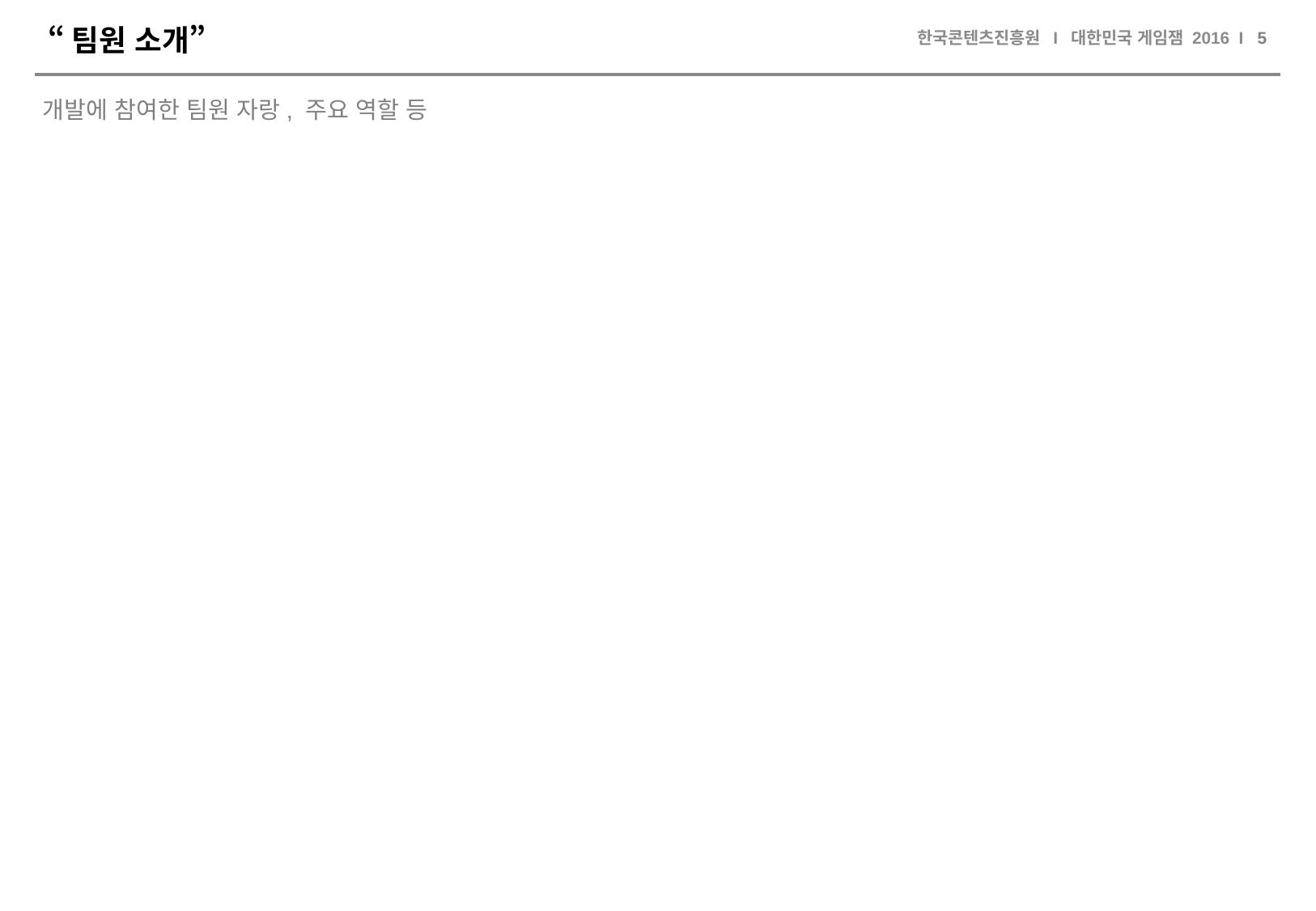

# “팀원 소개”
한국콘텐츠진흥원  I  대한민국 게임잼 2016  I   5
개발에 참여한 팀원 자랑, 주요 역할 등